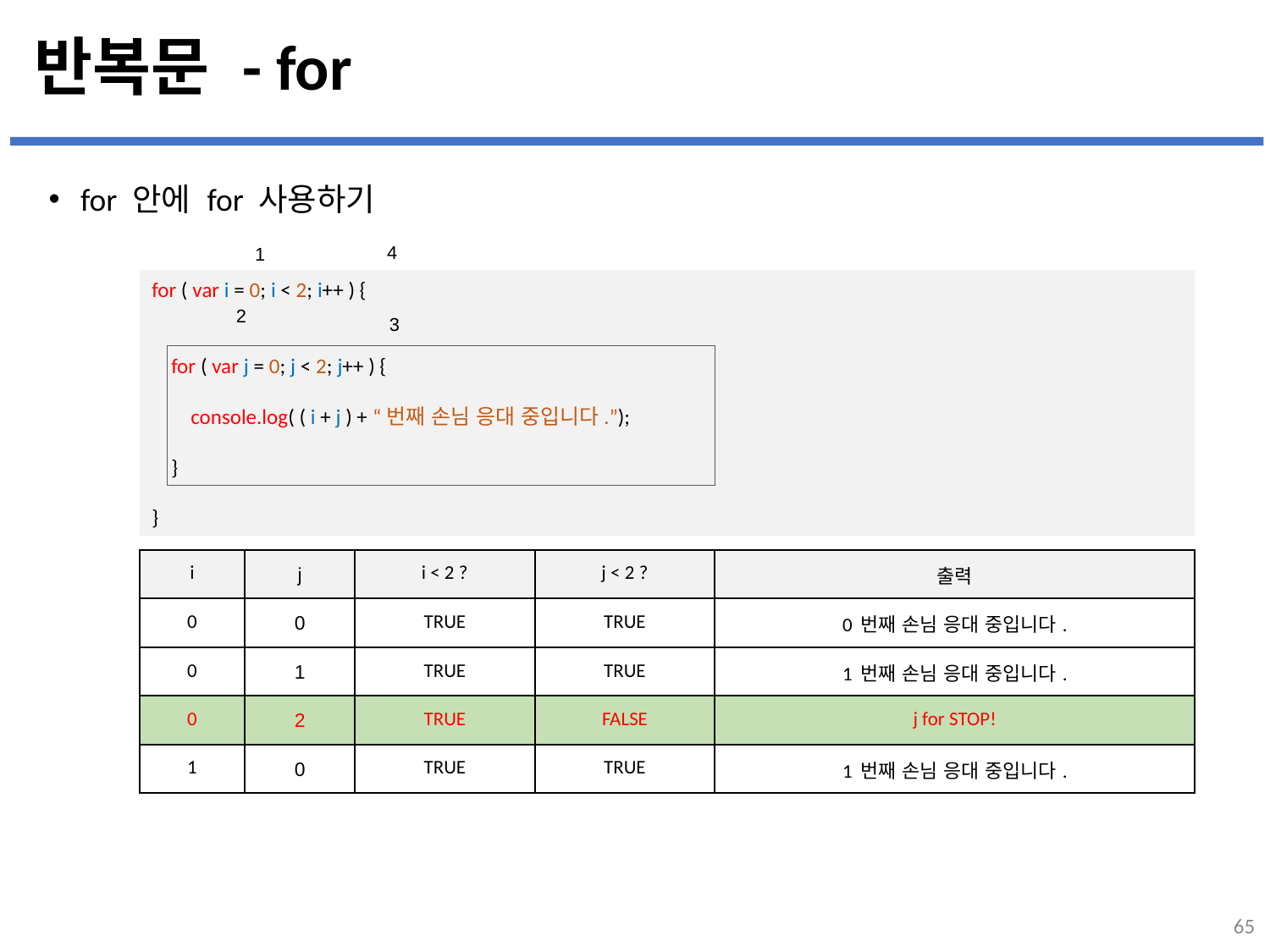

# 반복문 - for
for 안에 for 사용하기

4
1
for ( var i = 0; i < 2; i++ ) {

    for ( var j = 0; j < 2; j++ ) {

        console.log( ( i + j ) + “번째 손님 응대 중입니다.”);

    }

}
2
3

| i | j | i < 2 ? | j < 2 ? | 출력 |
| --- | --- | --- | --- | --- |
| 0 | 0 | TRUE | TRUE | 0 번째 손님 응대 중입니다. |
| 0 | 1 | TRUE | TRUE | 1 번째 손님 응대 중입니다. |
| 0 | 2 | TRUE | FALSE | j for STOP! |
| 1 | 0 | TRUE | TRUE | 1 번째 손님 응대 중입니다. |
| 1 | 1 | TRUE | TRUE | 2 번째 손님 응대 중입니다. |
| 1 | 2 | FALSE | FALSE | j for STOP! |
| 2 | 0 | FALSE | STOP! | i for STOP! |

65